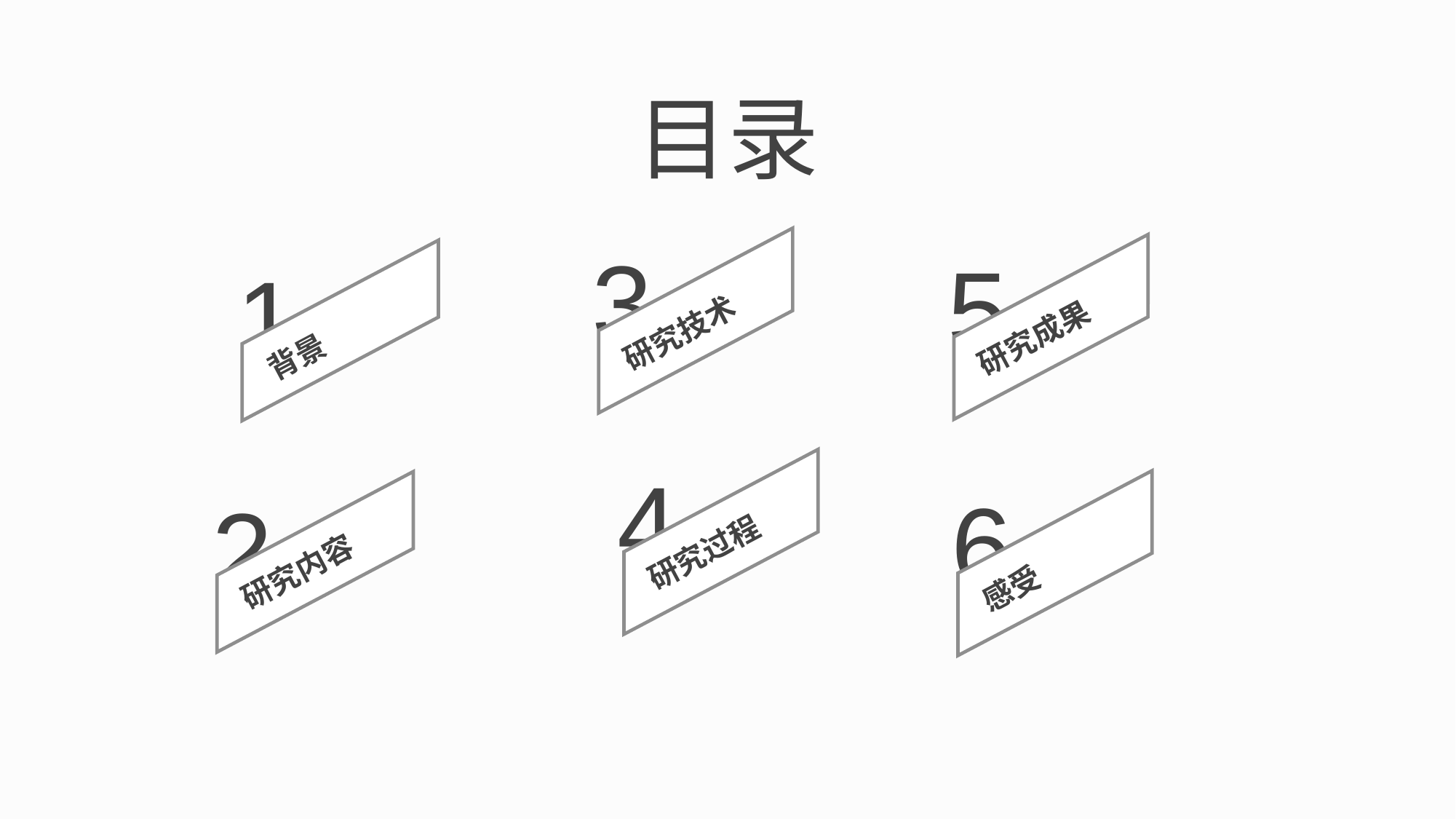

目录
3

研究技术
5

研究成果
1

背景
4

研究过程
6

感受
2

研究内容